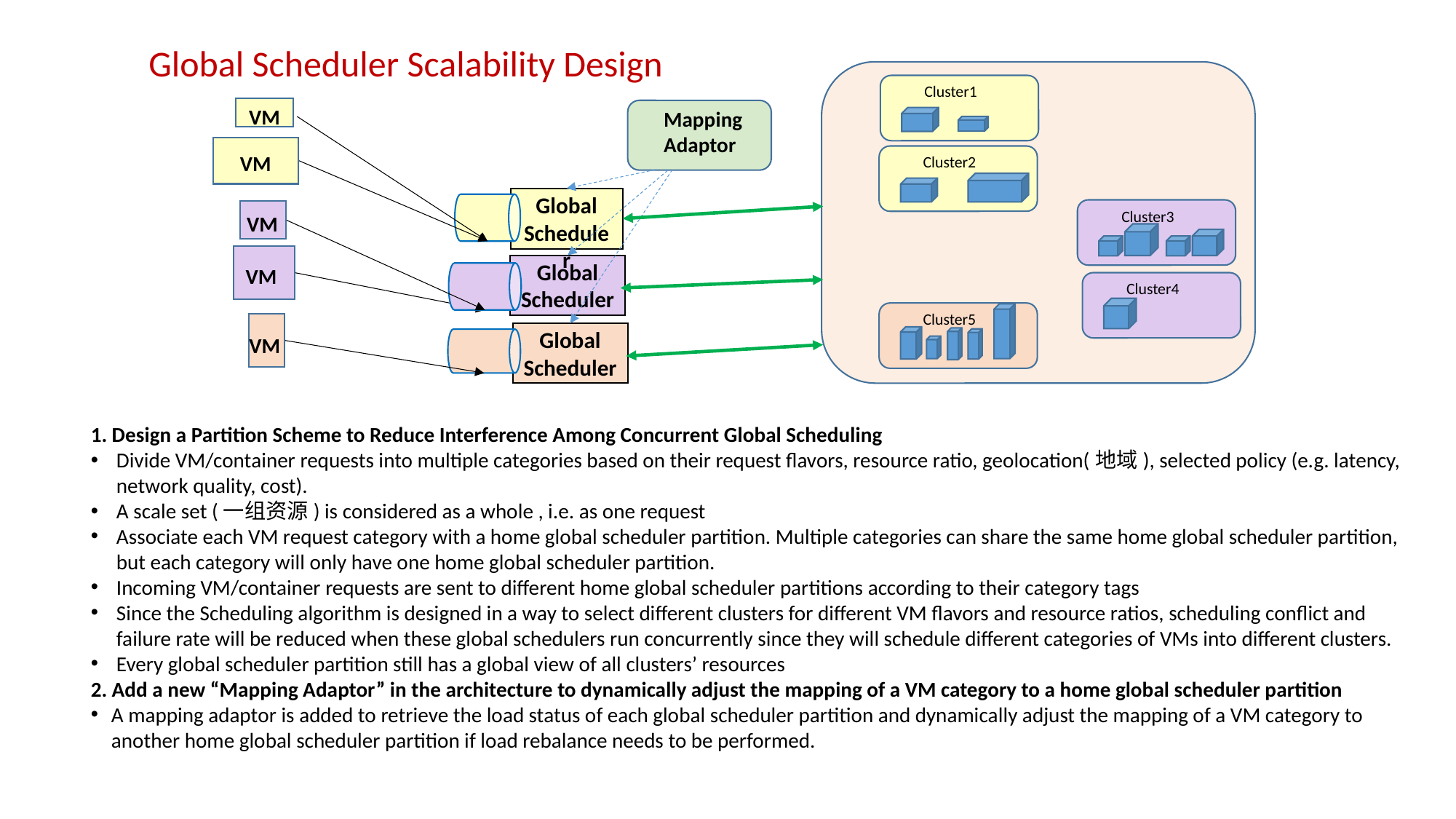

# Global Scheduler Scalability Design

Cluster1

VM

Mapping Adaptor

VM

Cluster2

Global Scheduler

Cluster3

VM

Global Scheduler
VM

Cluster4

Cluster5

Global Scheduler

VM

1. Design a Partition Scheme to Reduce Interference Among Concurrent Global Scheduling
Divide VM/container requests into multiple categories based on their request flavors, resource ratio, geolocation(地域), selected policy (e.g. latency, network quality, cost).
A scale set (一组资源) is considered as a whole , i.e. as one request
Associate each VM request category with a home global scheduler partition. Multiple categories can share the same home global scheduler partition, but each category will only have one home global scheduler partition.
Incoming VM/container requests are sent to different home global scheduler partitions according to their category tags
Since the Scheduling algorithm is designed in a way to select different clusters for different VM flavors and resource ratios, scheduling conflict and failure rate will be reduced when these global schedulers run concurrently since they will schedule different categories of VMs into different clusters.
Every global scheduler partition still has a global view of all clusters’ resources
2. Add a new “Mapping Adaptor” in the architecture to dynamically adjust the mapping of a VM category to a home global scheduler partition
A mapping adaptor is added to retrieve the load status of each global scheduler partition and dynamically adjust the mapping of a VM category to another home global scheduler partition if load rebalance needs to be performed.